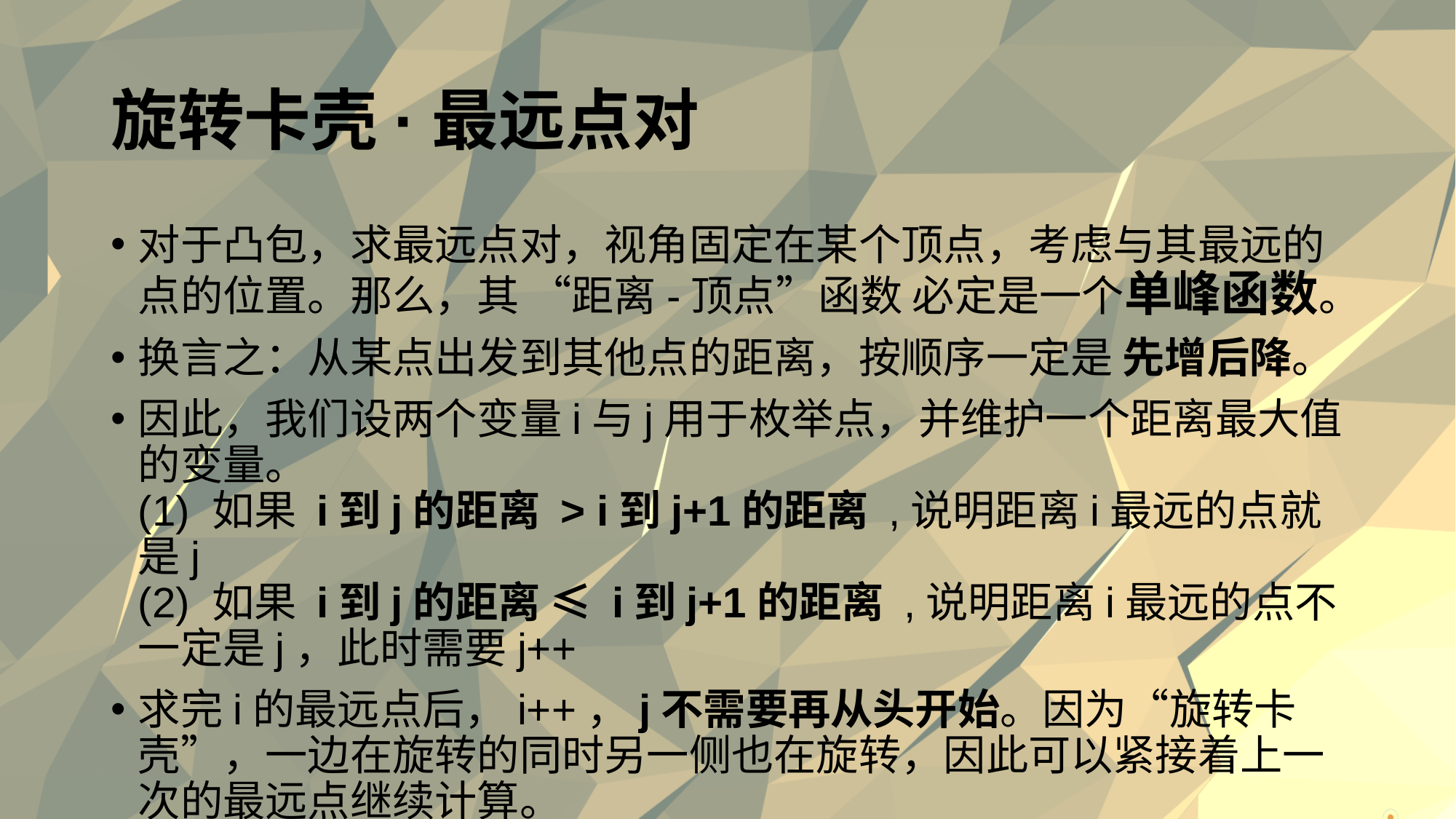

# 旋转卡壳·最远点对
对于凸包，求最远点对，视角固定在某个顶点，考虑与其最远的点的位置。那么，其 “距离-顶点”函数 必定是一个单峰函数。
换言之：从某点出发到其他点的距离，按顺序一定是 先增后降。
因此，我们设两个变量i与j用于枚举点，并维护一个距离最大值的变量。
(1) 如果 i到j的距离 > i到j+1的距离 ,说明距离i最远的点就是j
(2) 如果 i到j的距离 ≤ i到j+1的距离 ,说明距离i最远的点不一定是j，此时需要j++
求完i的最远点后，i++，j不需要再从头开始。因为“旋转卡壳”，一边在旋转的同时另一侧也在旋转，因此可以紧接着上一次的最远点继续计算。